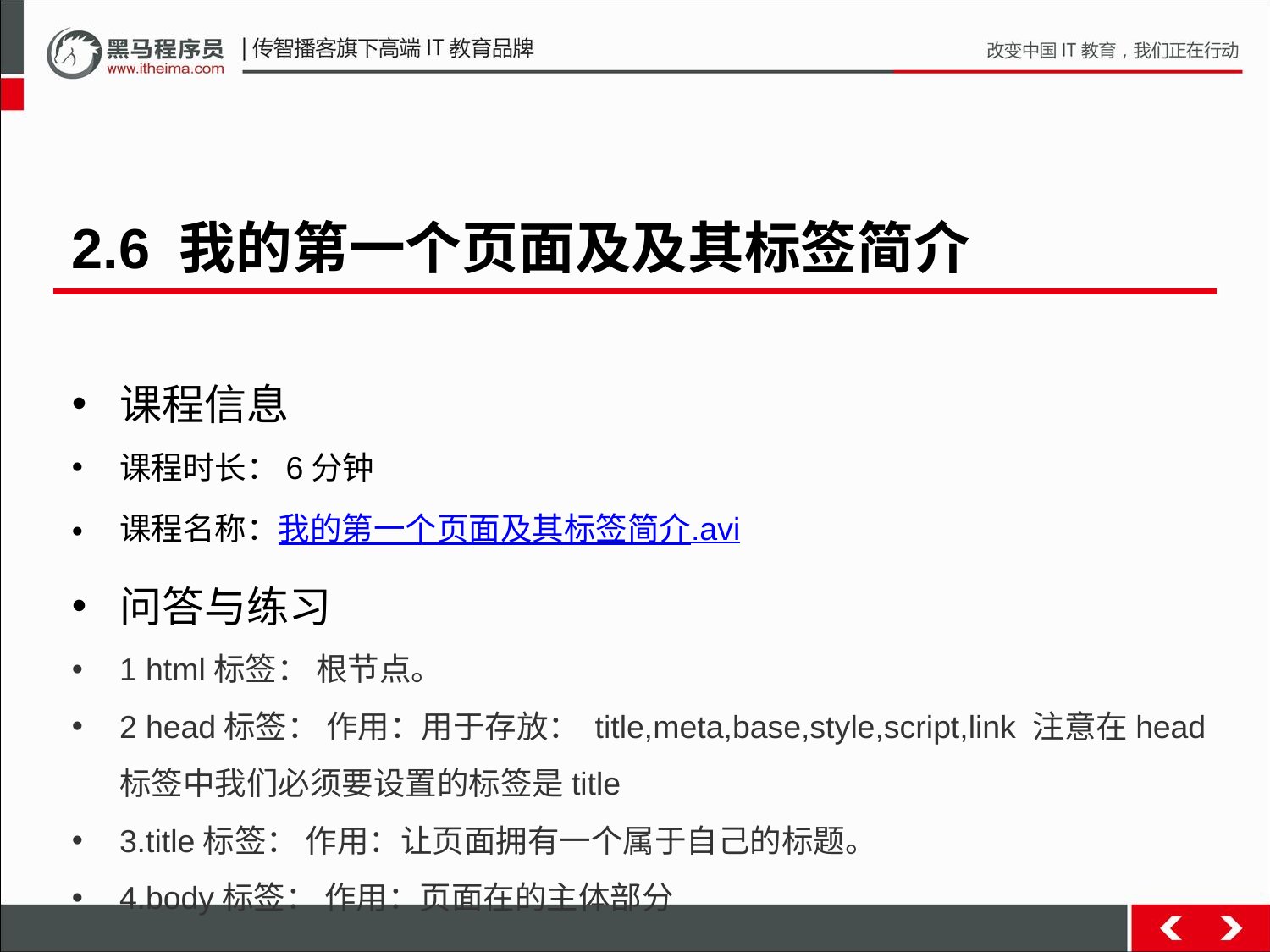

2.6 我的第一个页面及及其标签简介
课程信息
课程时长：6分钟
课程名称：我的第一个页面及其标签简介.avi
问答与练习
1 html标签： 根节点。
2 head标签： 作用：用于存放： title,meta,base,style,script,link 注意在head标签中我们必须要设置的标签是title
3.title标签： 作用：让页面拥有一个属于自己的标题。
4.body标签： 作用：页面在的主体部分